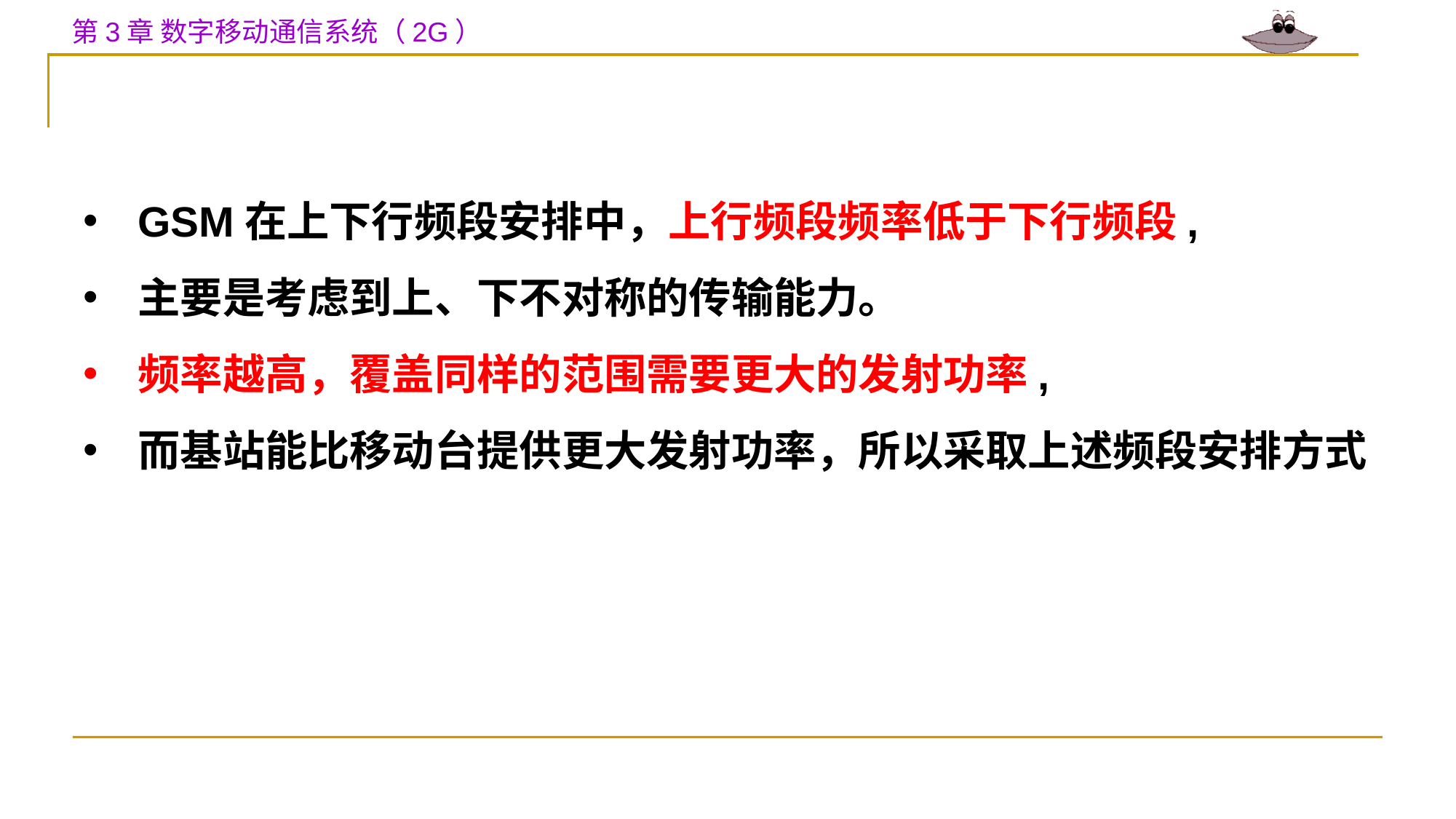

GSM在上下行频段安排中，上行频段频率低于下行频段,
主要是考虑到上、下不对称的传输能力。
频率越高，覆盖同样的范围需要更大的发射功率,
而基站能比移动台提供更大发射功率，所以采取上述频段安排方式